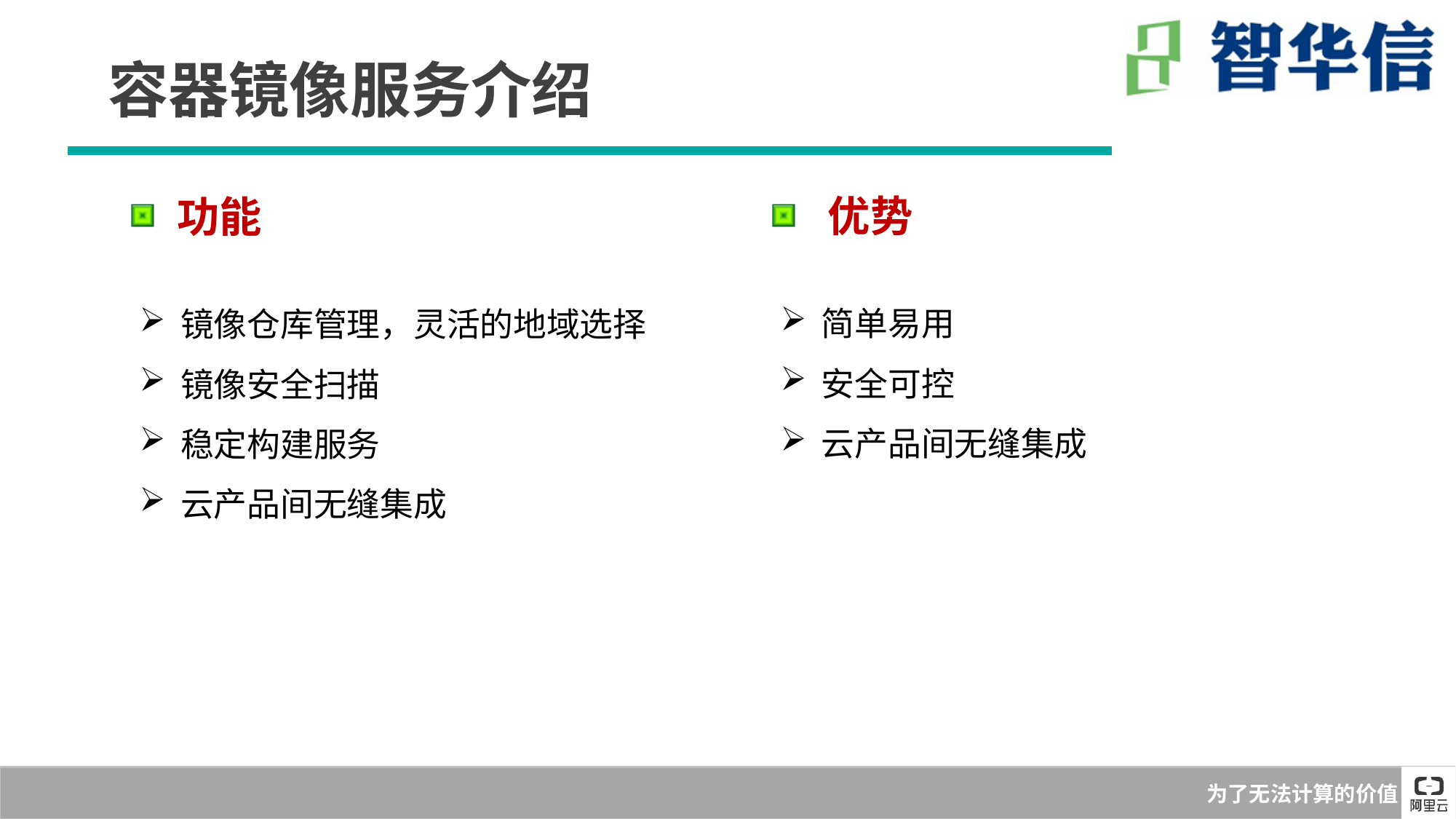

容器镜像服务介绍
  优势
 功能
简单易用
安全可控
云产品间无缝集成
镜像仓库管理，灵活的地域选择
镜像安全扫描
稳定构建服务
云产品间无缝集成